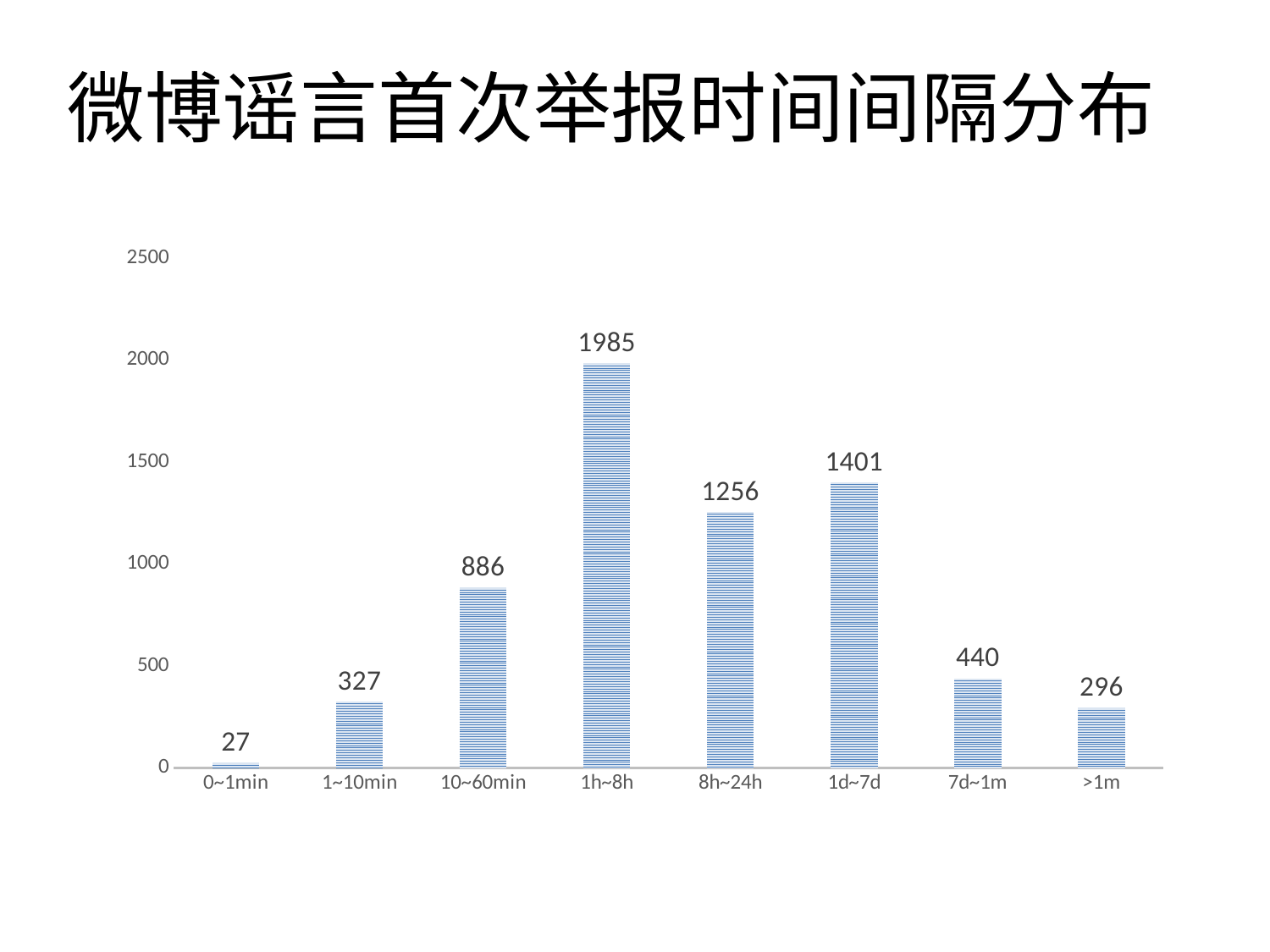

# 微博谣言首次举报时间间隔分布

### Chart

| Category | 个数 |
|---|---|
| 0~1min | 27.0 |
| 1~10min | 327.0 |
| 10~60min | 886.0 |
| 1h~8h | 1985.0 |
| 8h~24h | 1256.0 |
| 1d~7d | 1401.0 |
| 7d~1m | 440.0 |
| >1m | 296.0 |